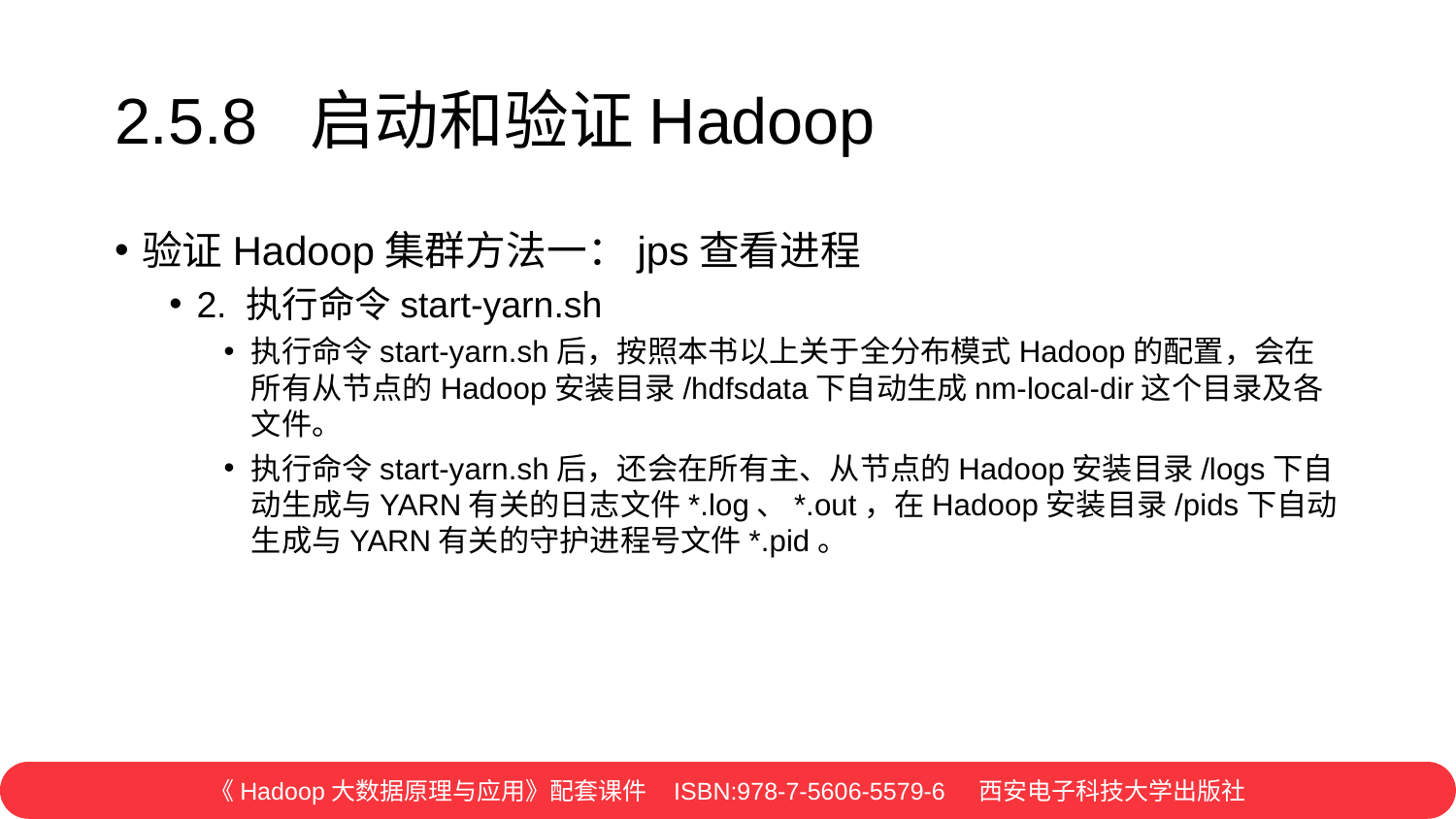

# 2.5.8  启动和验证Hadoop
验证Hadoop集群方法一：jps查看进程
2. 执行命令start-yarn.sh
执行命令start-yarn.sh后，按照本书以上关于全分布模式Hadoop的配置，会在所有从节点的Hadoop安装目录/hdfsdata下自动生成nm-local-dir这个目录及各文件。
执行命令start-yarn.sh后，还会在所有主、从节点的Hadoop安装目录/logs下自动生成与YARN有关的日志文件*.log、*.out，在Hadoop安装目录/pids下自动生成与YARN有关的守护进程号文件*.pid。